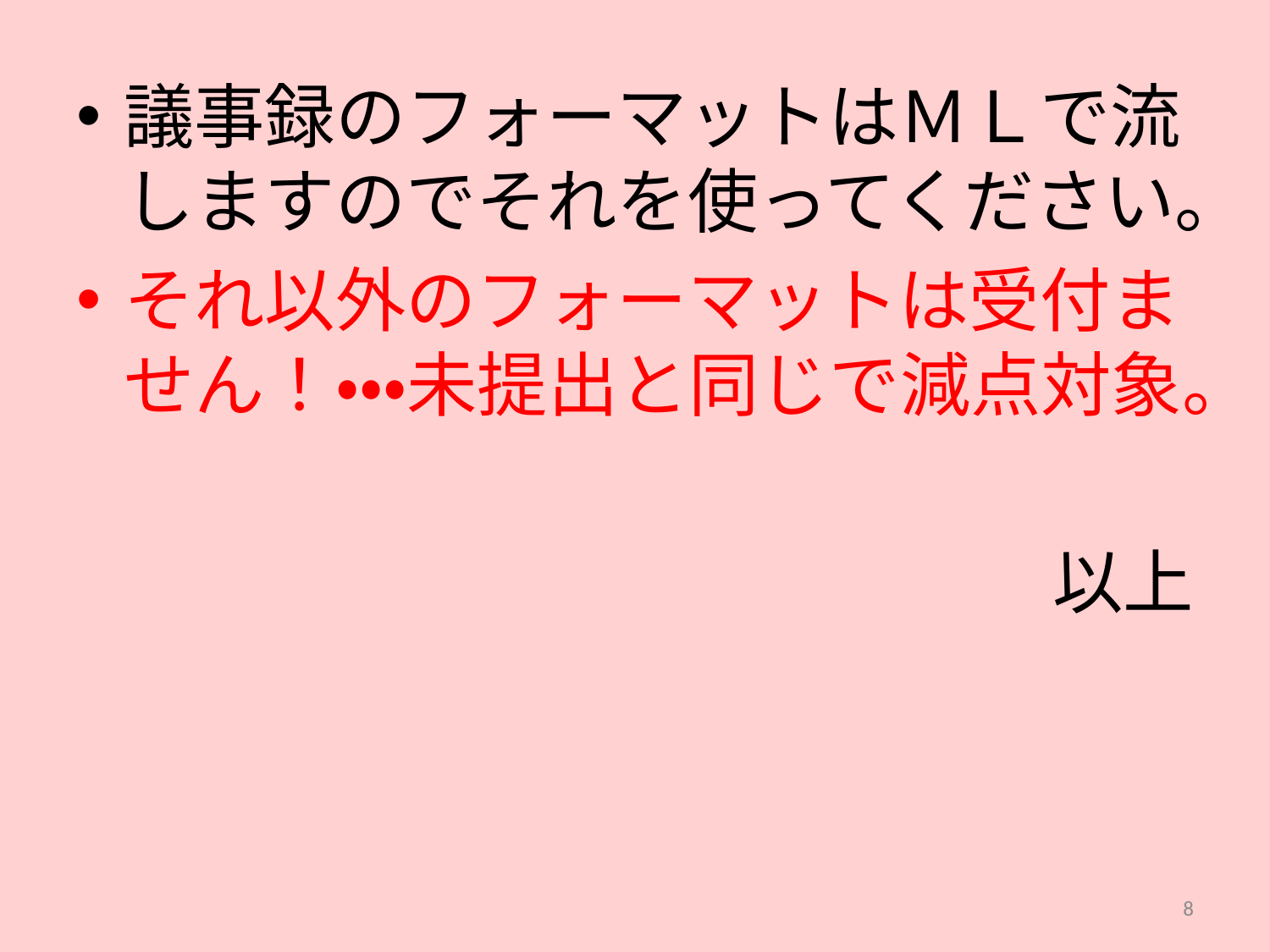

議事録のフォーマットはＭＬで流しますのでそれを使ってください。
それ以外のフォーマットは受付ません！・・・未提出と同じで減点対象。

以上
8